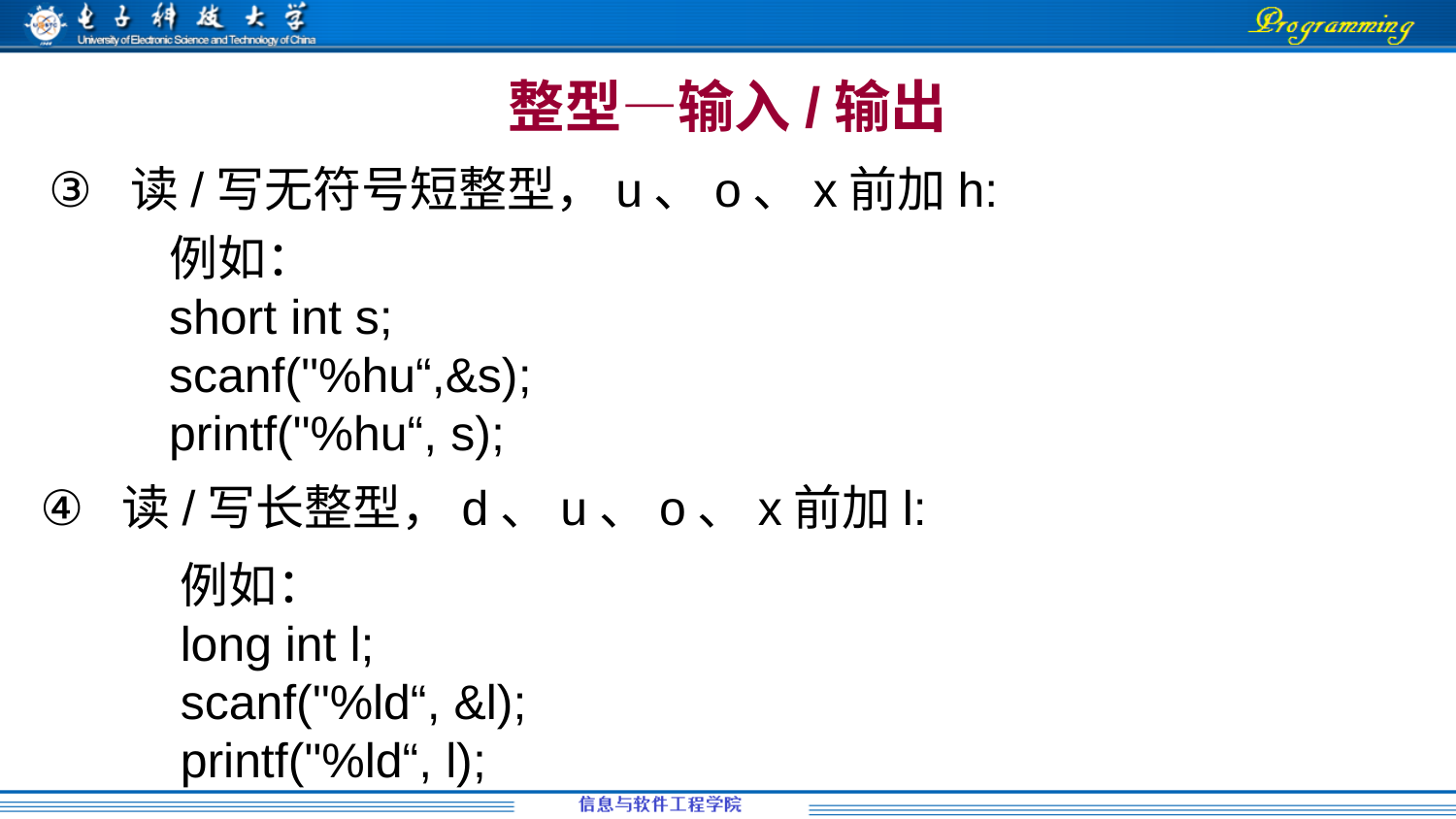

# 整型—输入/输出
读/写无符号短整型，u、o、x前加h:
例如：
short int s;
scanf("%hu“,&s);
printf("%hu“, s);
读/写长整型，d、u、o、x前加l:
例如：
long int l;
scanf("%ld“, &l);
printf("%ld“, l);